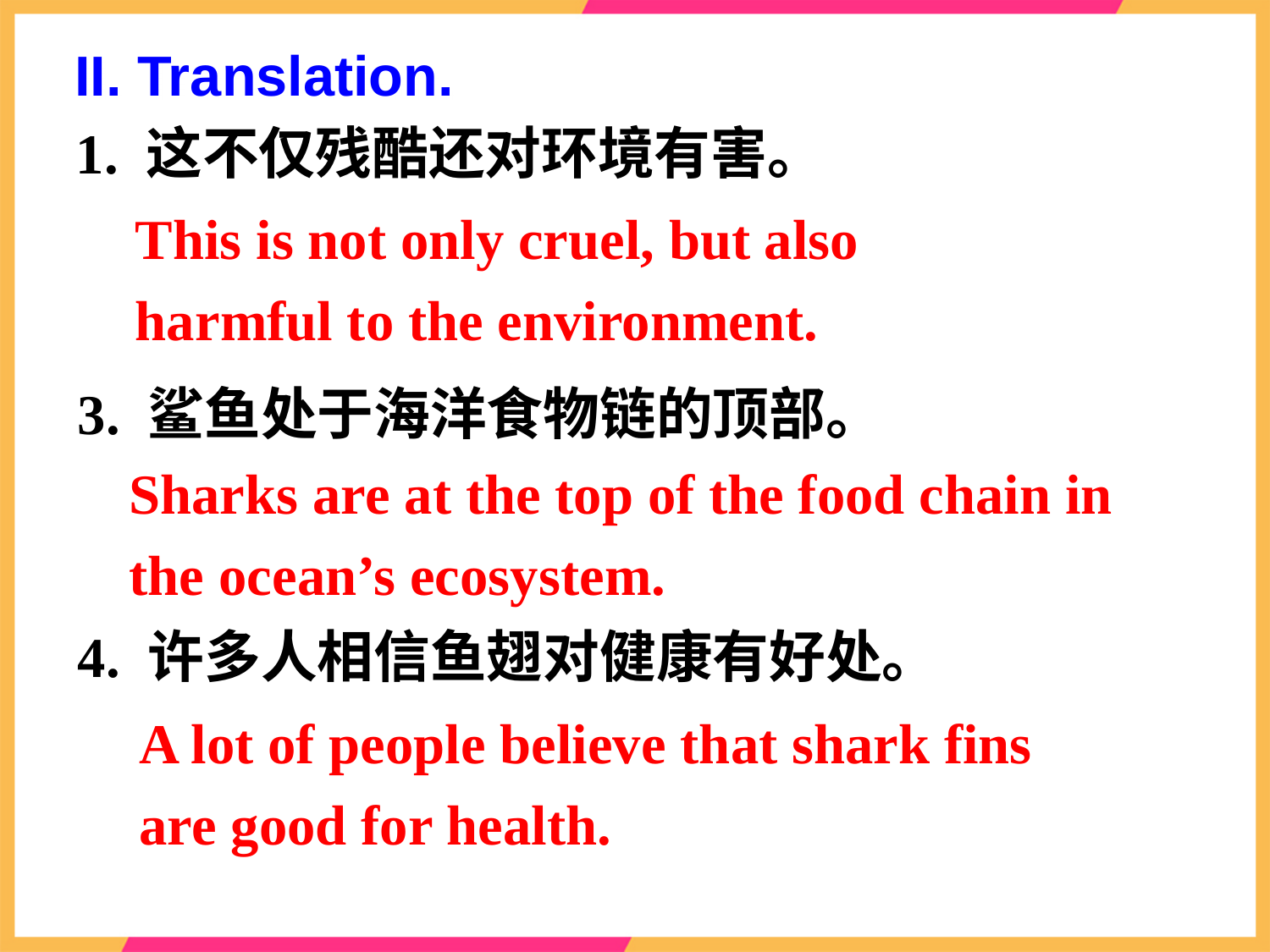

II. Translation.
1. 这不仅残酷还对环境有害。
This is not only cruel, but also harmful to the environment.
3. 鲨鱼处于海洋食物链的顶部。

4. 许多人相信鱼翅对健康有好处。
Sharks are at the top of the food chain in the ocean’s ecosystem.
A lot of people believe that shark fins are good for health.